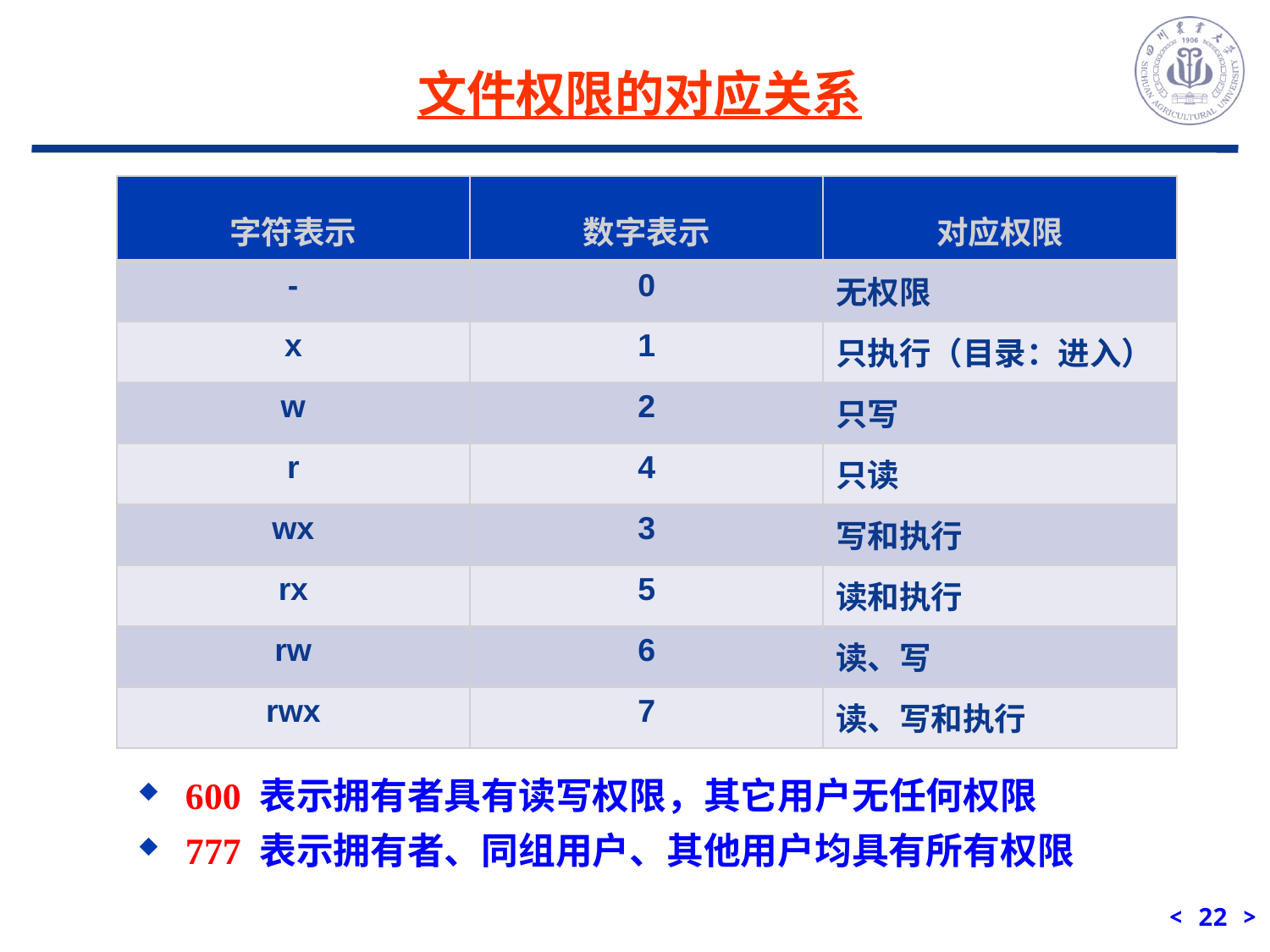

# 文件权限的对应关系
| 字符表示 | 数字表示 | 对应权限 |
| --- | --- | --- |
| - | 0 | 无权限 |
| x | 1 | 只执行（目录：进入） |
| w | 2 | 只写 |
| r | 4 | 只读 |
| wx | 3 | 写和执行 |
| rx | 5 | 读和执行 |
| rw | 6 | 读、写 |
| rwx | 7 | 读、写和执行 |
600 表示拥有者具有读写权限，其它用户无任何权限
777 表示拥有者、同组用户、其他用户均具有所有权限